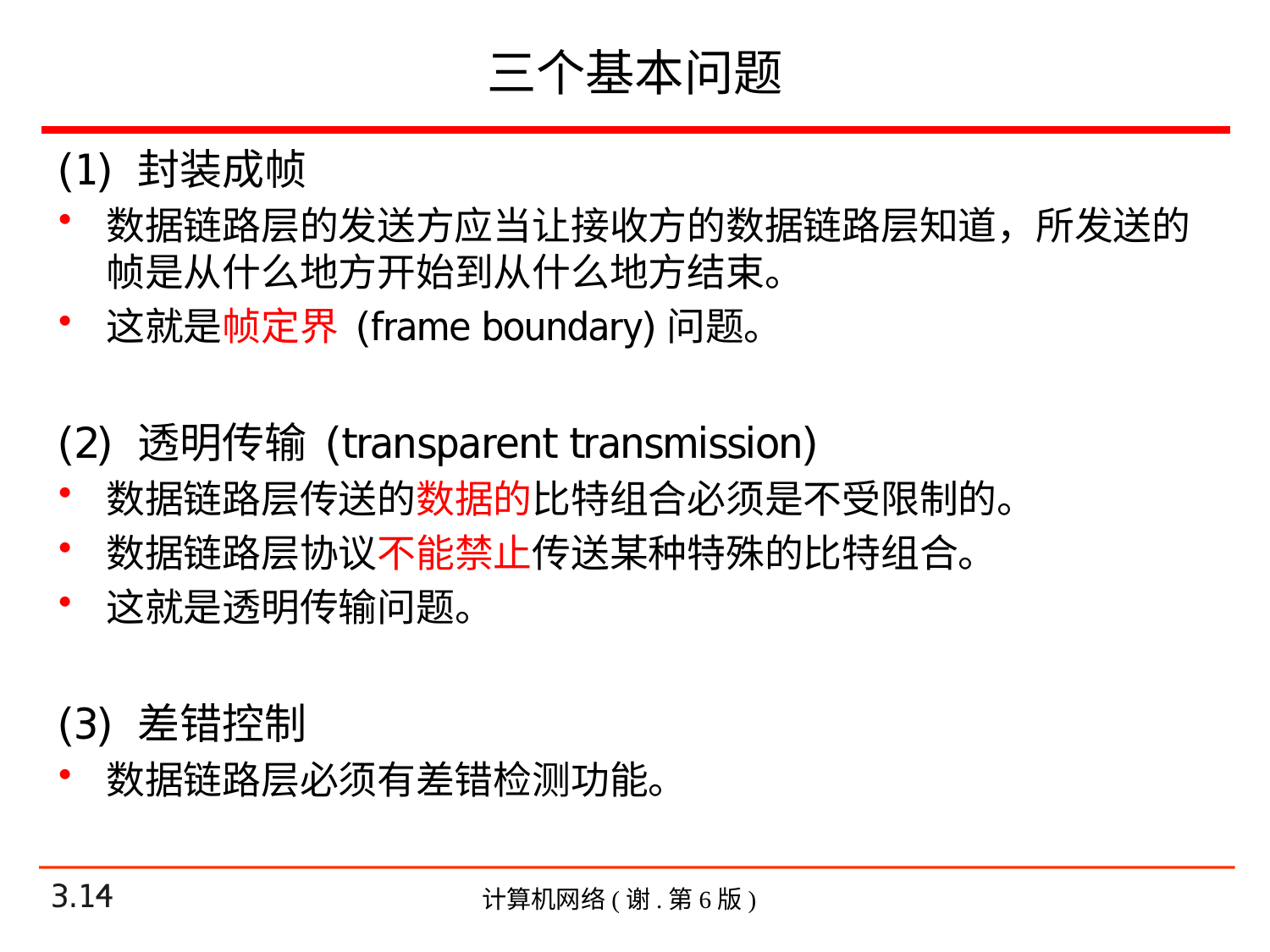

# 三个基本问题
(1) 封装成帧
数据链路层的发送方应当让接收方的数据链路层知道，所发送的帧是从什么地方开始到从什么地方结束。
这就是帧定界 (frame boundary)问题。

(2) 透明传输 (transparent transmission)
数据链路层传送的数据的比特组合必须是不受限制的。
数据链路层协议不能禁止传送某种特殊的比特组合。
这就是透明传输问题。

(3) 差错控制
数据链路层必须有差错检测功能。